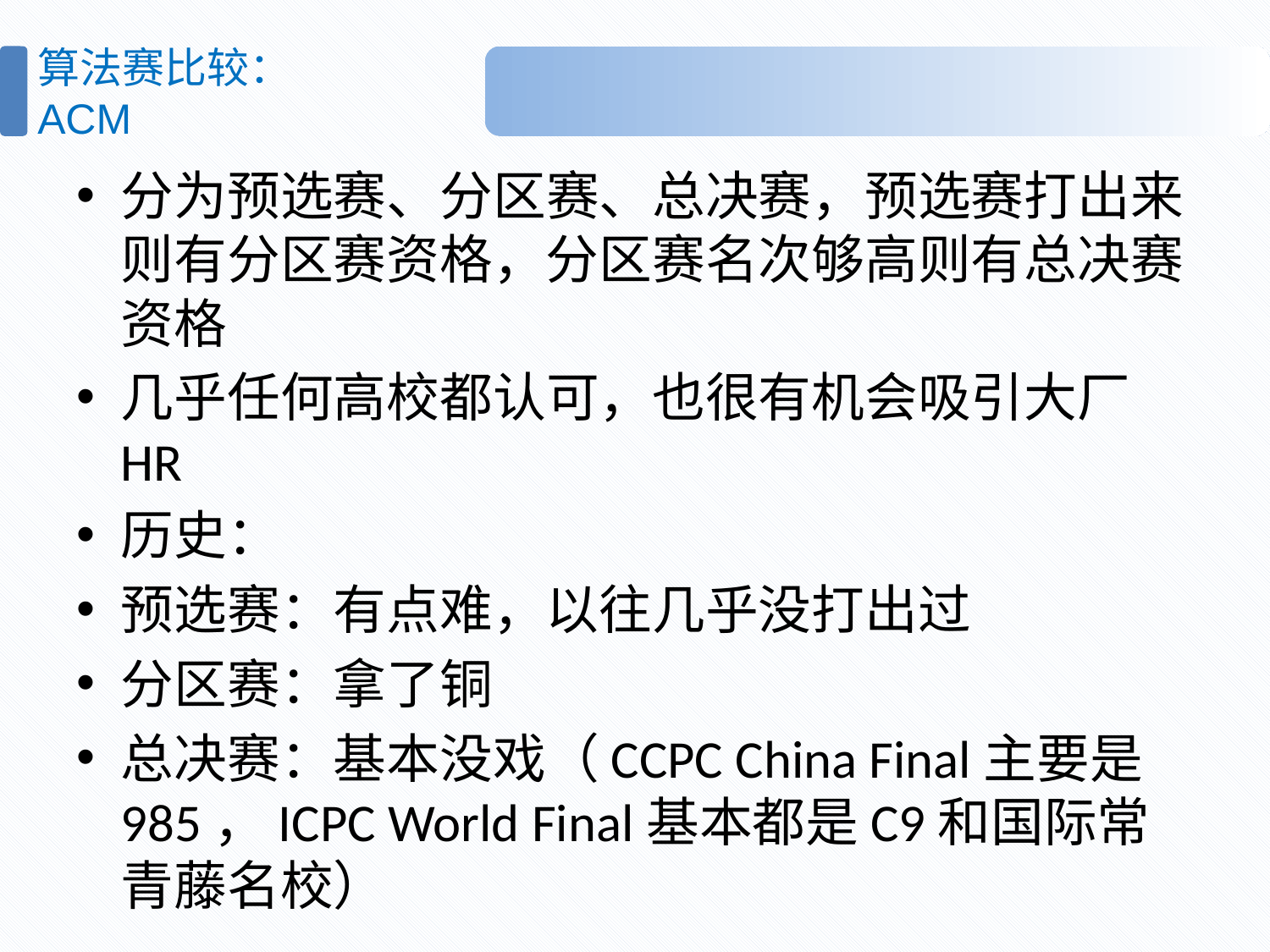

# 算法赛比较： ACM
分为预选赛、分区赛、总决赛，预选赛打出来则有分区赛资格，分区赛名次够高则有总决赛资格
几乎任何高校都认可，也很有机会吸引大厂HR
历史：
预选赛：有点难，以往几乎没打出过
分区赛：拿了铜
总决赛：基本没戏（CCPC China Final主要是985，ICPC World Final基本都是C9和国际常青藤名校）